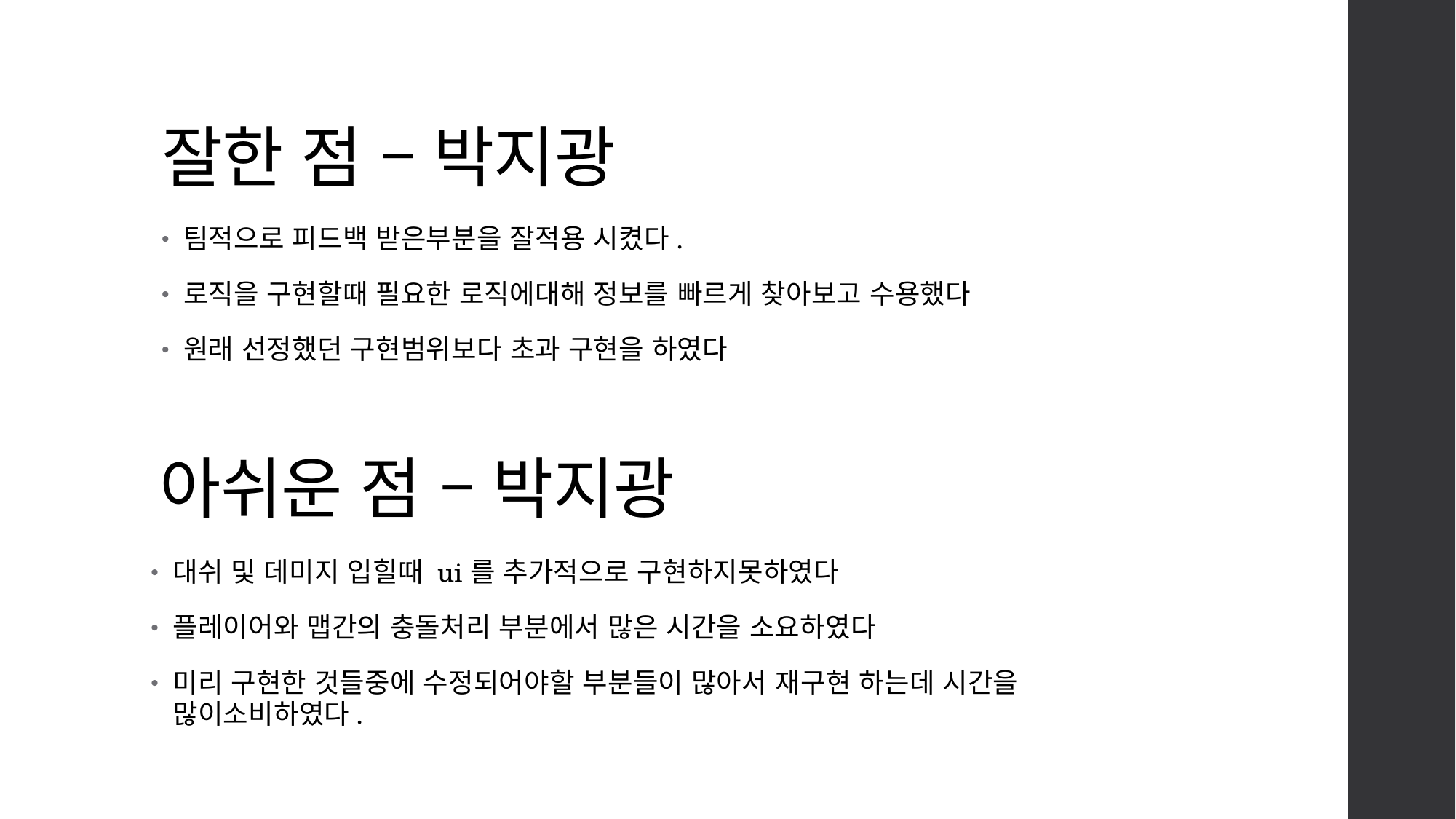

# 잘한 점 – 박지광
팀적으로 피드백 받은부분을 잘적용 시켰다.
로직을 구현할때 필요한 로직에대해 정보를 빠르게 찾아보고 수용했다
원래 선정했던 구현범위보다 초과 구현을 하였다

아쉬운 점 – 박지광
대쉬 및 데미지 입힐때 ui를 추가적으로 구현하지못하였다
플레이어와 맵간의 충돌처리 부분에서 많은 시간을 소요하였다
미리 구현한 것들중에 수정되어야할 부분들이 많아서 재구현 하는데 시간을 많이소비하였다.